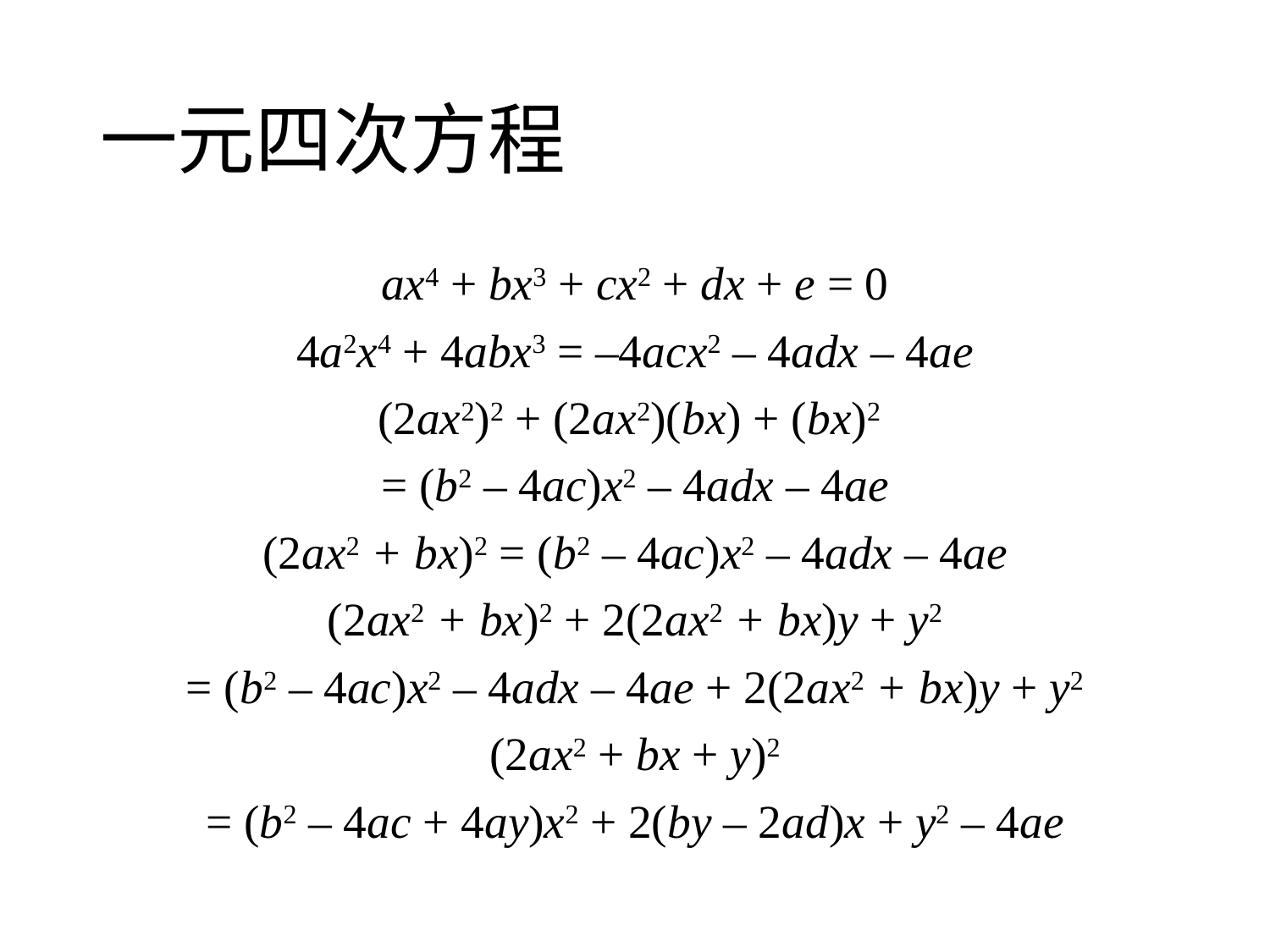

# 一元四次方程
ax4 + bx3 + cx2 + dx + e = 0
4a2x4 + 4abx3 = –4acx2 – 4adx – 4ae
(2ax2)2 + (2ax2)(bx) + (bx)2
= (b2 – 4ac)x2 – 4adx – 4ae
(2ax2 + bx)2 = (b2 – 4ac)x2 – 4adx – 4ae
(2ax2 + bx)2 + 2(2ax2 + bx)y + y2
= (b2 – 4ac)x2 – 4adx – 4ae + 2(2ax2 + bx)y + y2
(2ax2 + bx + y)2
= (b2 – 4ac + 4ay)x2 + 2(by – 2ad)x + y2 – 4ae